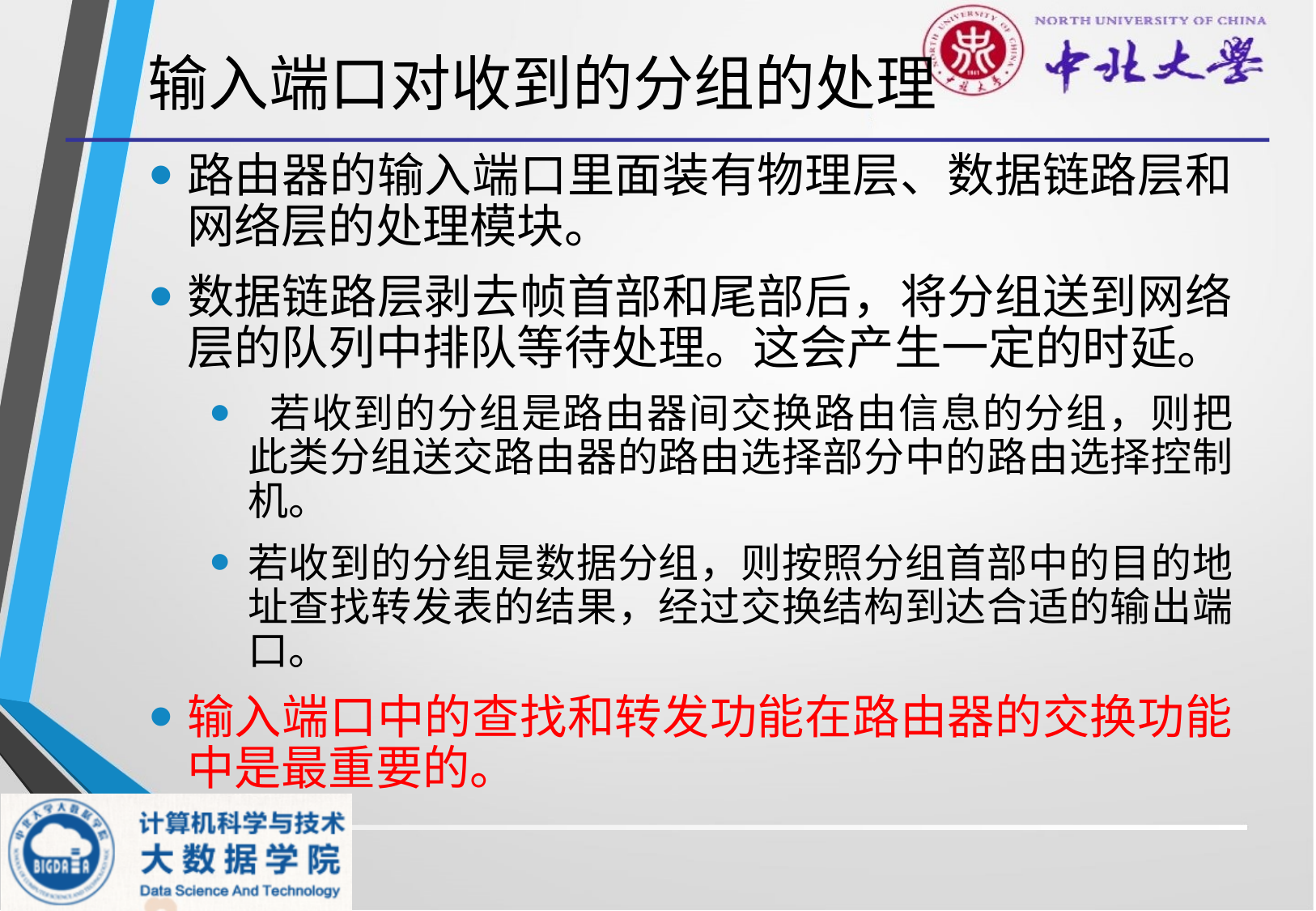

# 输入端口对收到的分组的处理
路由器的输入端口里面装有物理层、数据链路层和网络层的处理模块。
数据链路层剥去帧首部和尾部后，将分组送到网络层的队列中排队等待处理。这会产生一定的时延。
 若收到的分组是路由器间交换路由信息的分组，则把此类分组送交路由器的路由选择部分中的路由选择控制机。
若收到的分组是数据分组，则按照分组首部中的目的地址查找转发表的结果，经过交换结构到达合适的输出端口。
输入端口中的查找和转发功能在路由器的交换功能中是最重要的。
9